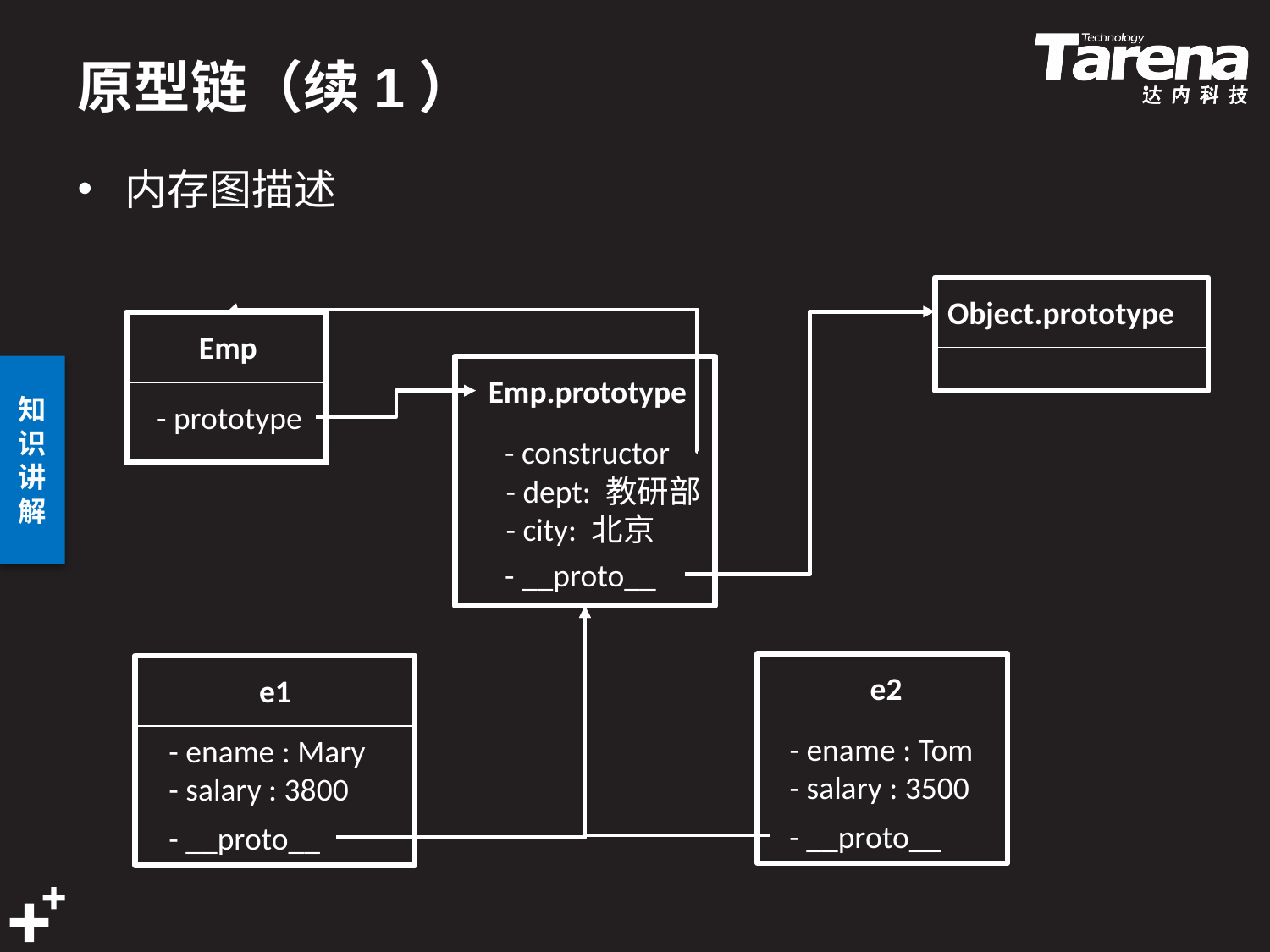

# 原型链（续1）
内存图描述

Object.prototype

Emp
 - prototype

Emp.prototype
 - constructor
 - dept: 教研部
 - city: 北京
 - __proto__

e2
 - ename : Tom
 - salary : 3500
 - __proto__

e1
 - ename : Mary
 - salary : 3800
 - __proto__